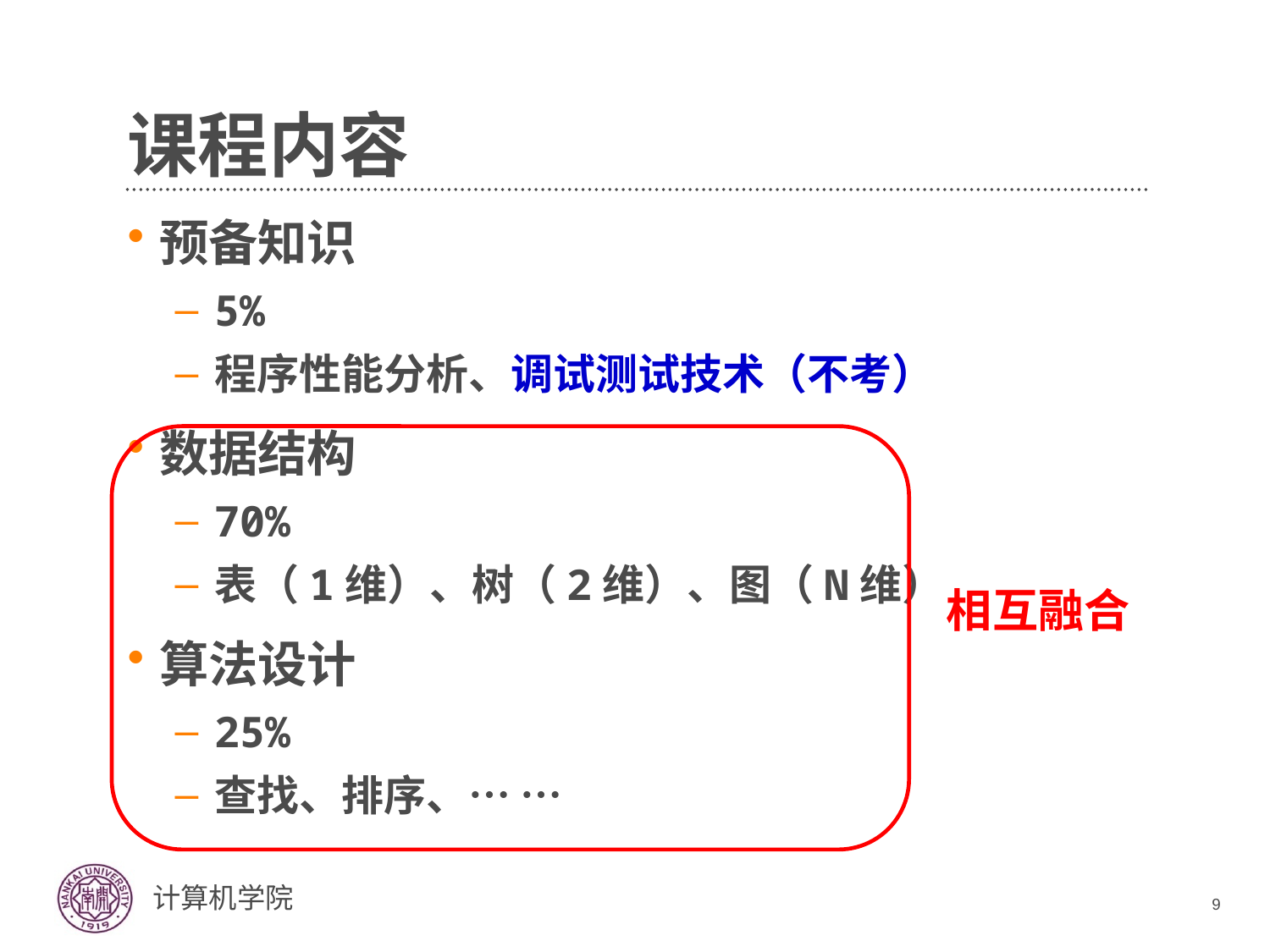

# 课程内容
预备知识
5%
程序性能分析、调试测试技术（不考）
数据结构
70%
表（1维）、树（2维）、图（N维）
算法设计
25%
查找、排序、… …

相互融合
9